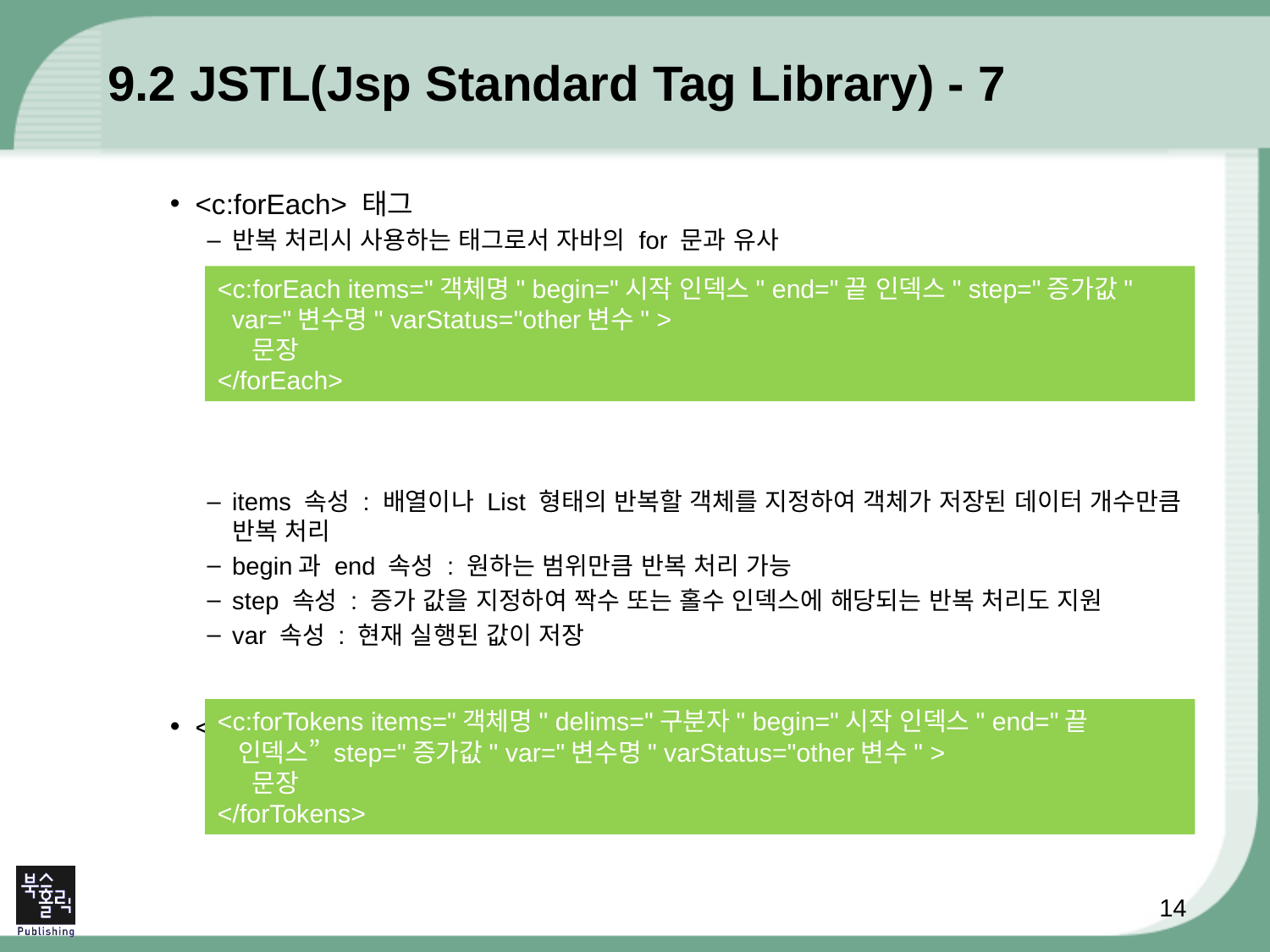

# 9.2 JSTL(Jsp Standard Tag Library) - 7
<c:forEach> 태그
반복 처리시 사용하는 태그로서 자바의 for 문과 유사

items 속성 : 배열이나 List 형태의 반복할 객체를 지정하여 객체가 저장된 데이터 개수만큼 반복 처리
begin과 end 속성 : 원하는 범위만큼 반복 처리 가능
step 속성 : 증가 값을 지정하여 짝수 또는 홀수 인덱스에 해당되는 반복 처리도 지원
var 속성 : 현재 실행된 값이 저장

<c:forTokens> 태그
자바의 StringTokenizer 클래스를 이용한 반복처리에 사용

delims 속성 : 토큰(문자열)을 구분할 구분자를 지정
delims 속성 값을 기준으로 반복적으로 데이터를 얻음
<c:forEach items="객체명" begin="시작 인덱스" end="끝 인덱스" step="증가값"
  var="변수명" varStatus="other변수" >
    문장
</forEach>
<c:forTokens items="객체명" delims="구분자" begin="시작 인덱스" end="끝
  인덱스” step="증가값" var="변수명" varStatus="other변수" >
    문장
</forTokens>
14